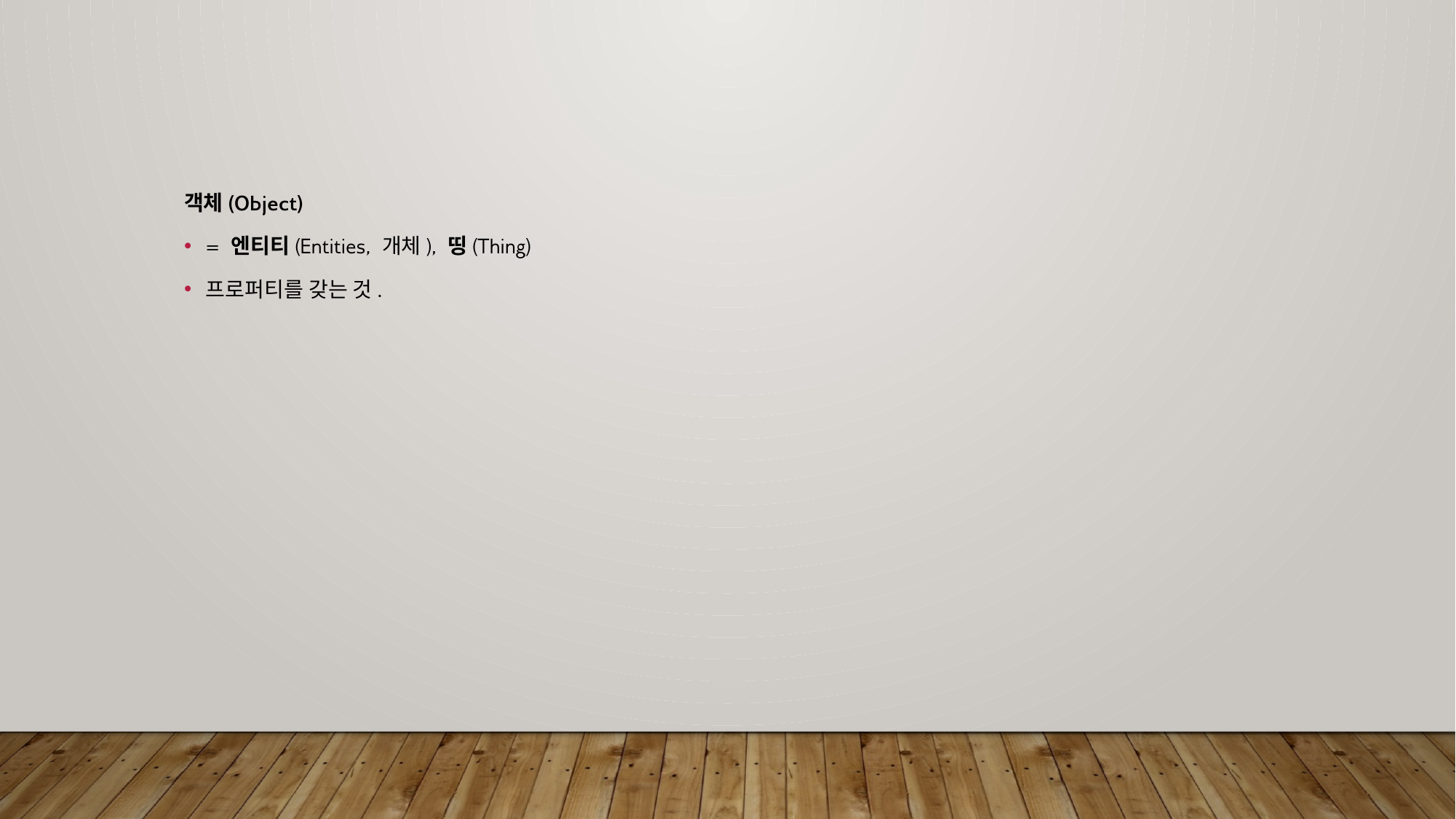

객체(Object)
= 엔티티(Entities, 개체), 띵(Thing)
프로퍼티를 갖는 것.